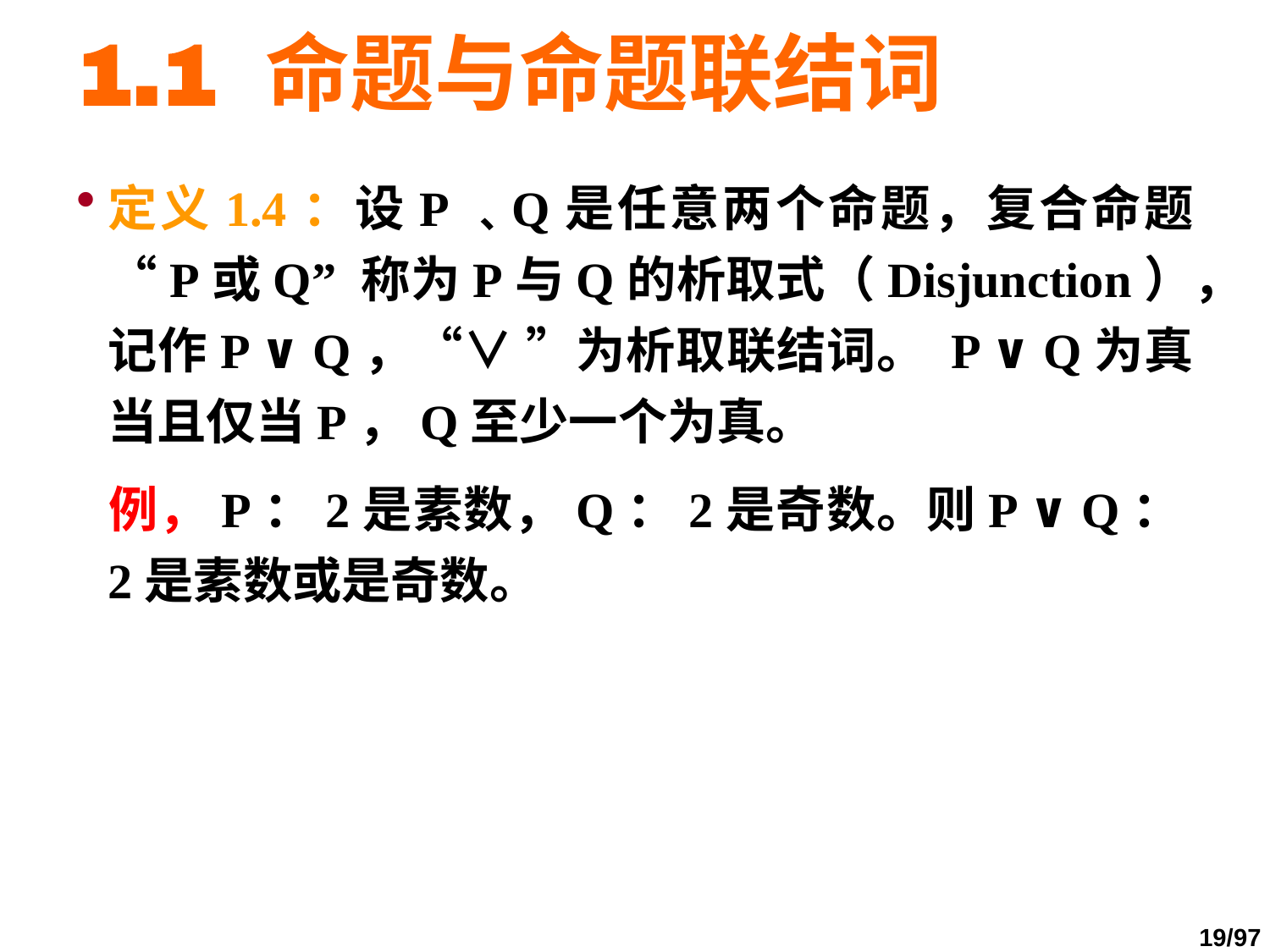

# 1.1 命题与命题联结词
定义1.4：设P ﹑Q是任意两个命题，复合命题“P或Q” 称为P与Q的析取式（Disjunction），记作P ∨ Q，“∨ ”为析取联结词。 P ∨ Q为真当且仅当P，Q至少一个为真。
	例，P：2是素数，Q：2是奇数。则P ∨ Q：2是素数或是奇数。